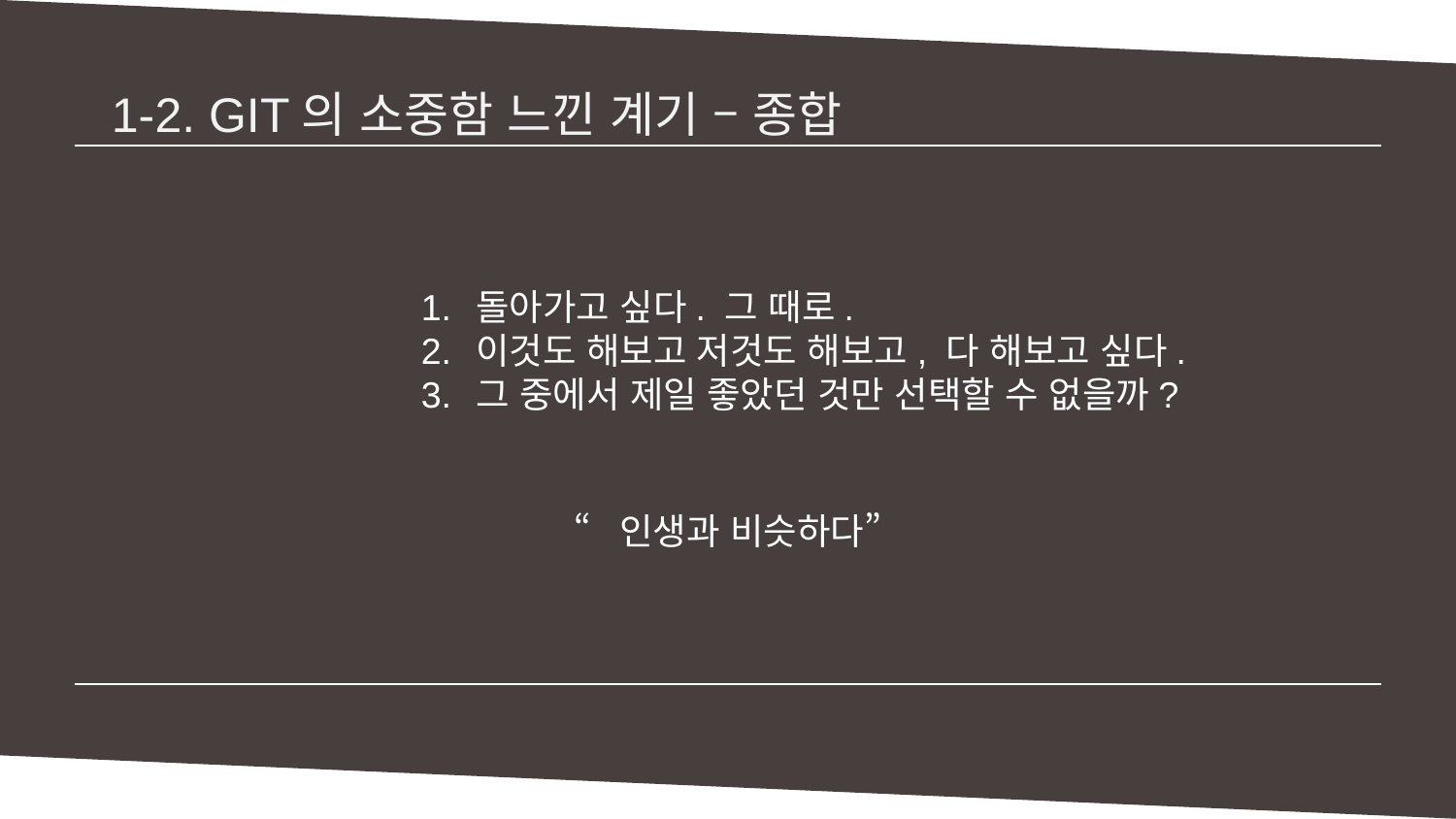

1-2. GIT의 소중함 느낀 계기 – 종합
돌아가고 싶다. 그 때로.
이것도 해보고 저것도 해보고, 다 해보고 싶다.
그 중에서 제일 좋았던 것만 선택할 수 없을까?

“인생과 비슷하다”